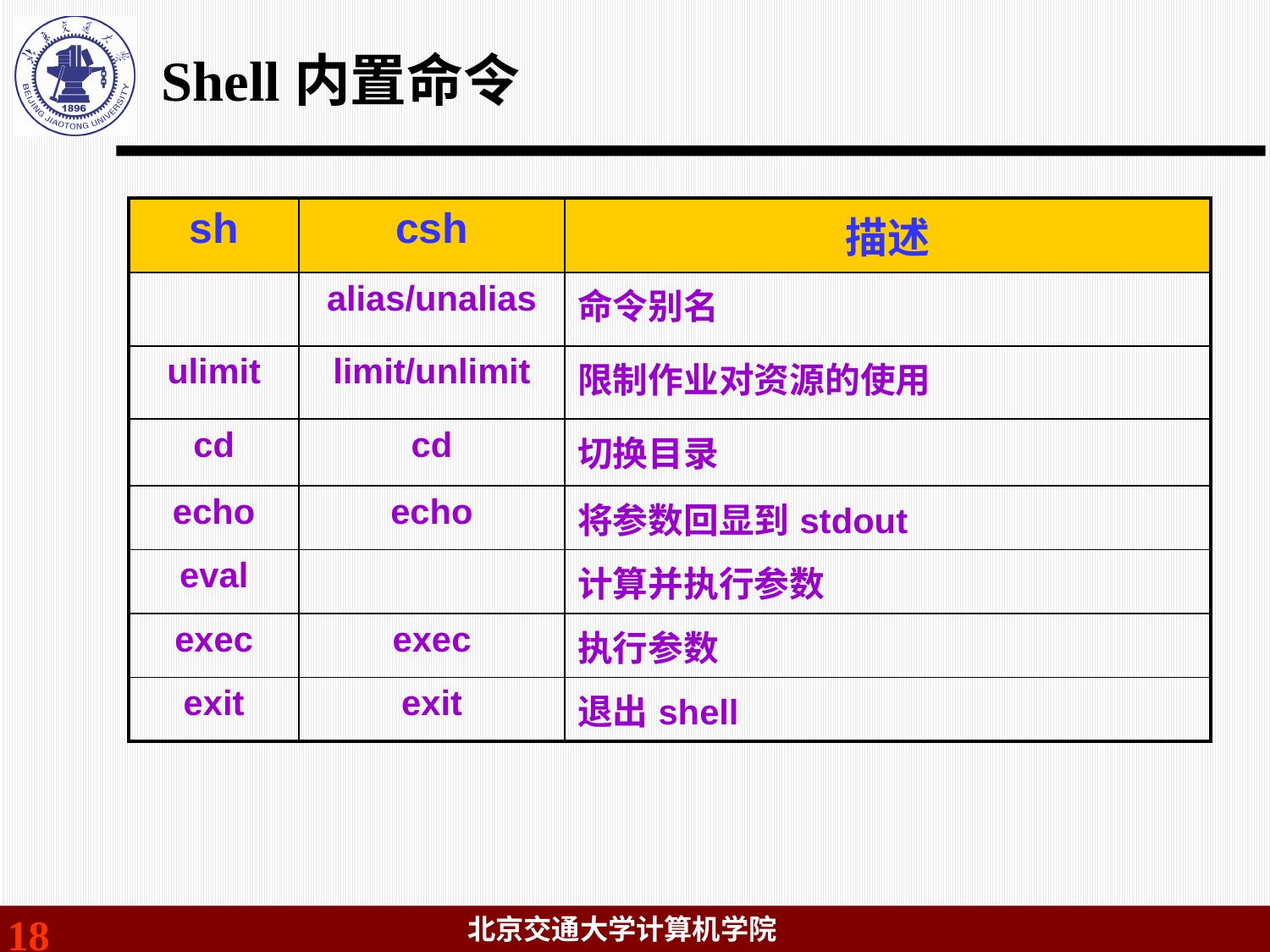

# Shell内置命令
| sh | csh | 描述 |
| --- | --- | --- |
|  | alias/unalias | 命令别名 |
| ulimit | limit/unlimit | 限制作业对资源的使用 |
| cd | cd | 切换目录 |
| echo | echo | 将参数回显到stdout |
| eval |  | 计算并执行参数 |
| exec | exec | 执行参数 |
| exit | exit | 退出shell |
18